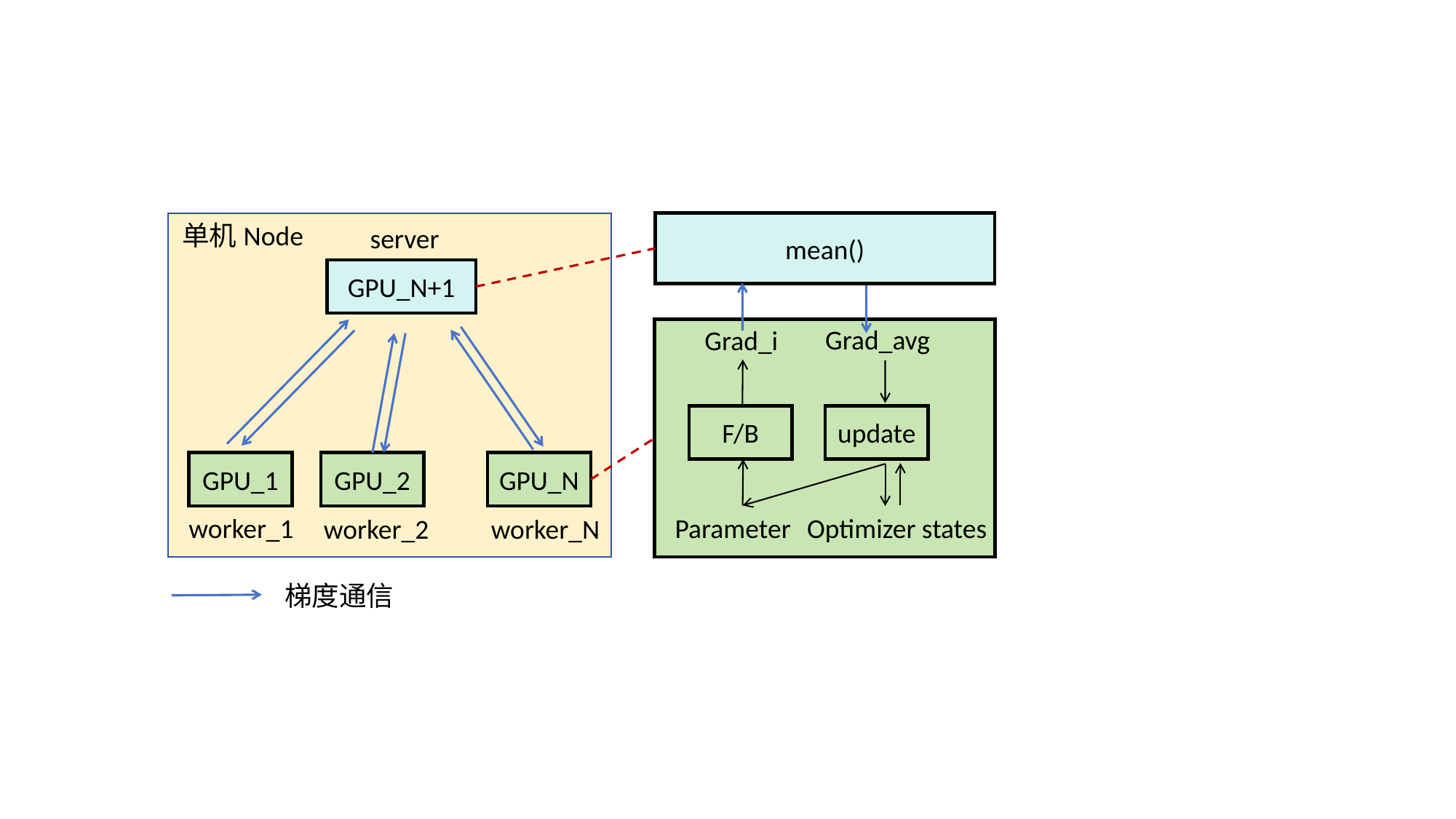

单机Node
mean()
server
GPU_N+1
Grad_avg
Grad_i

F/B
update
GPU_1
GPU_2
GPU_N
worker_1
Parameter
Optimizer states
worker_2
worker_N
梯度通信